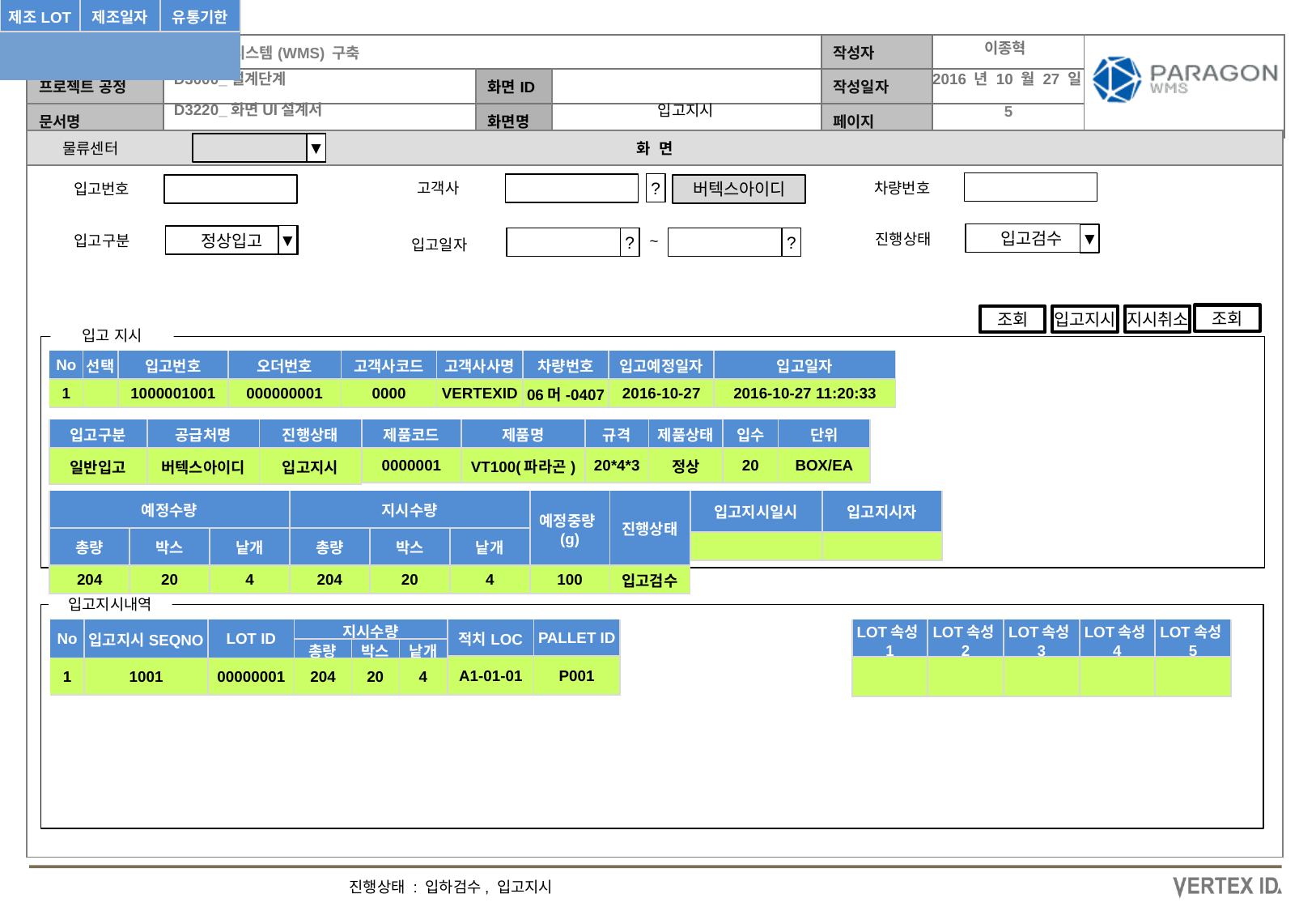

이종혁
2016 년 10 월 27 일
입고지시
물류센터

▼
고객사
차량번호

입고번호
?

버텍스아이디
진행상태
입고검수
▼
▼
~
입고구분
정상입고

?

?
입고일자
조회
입고지시
지시취소
조회
입고 지시

| No | 선택 | 입고번호 | 오더번호 | 고객사코드 | 고객사사명 | 차량번호 | 입고예정일자 | 입고일자 |
| --- | --- | --- | --- | --- | --- | --- | --- | --- |
| 1 |  | 1000001001 | 000000001 | 0000 | VERTEXID | 06머-0407 | 2016-10-27 | 2016-10-27 11:20:33 |
| 입고구분 | 공급처명 | 진행상태 |
| --- | --- | --- |
| 일반입고 | 버텍스아이디 | 입고지시 |
| 제품코드 | 제품명 | 규격 | 제품상태 | 입수 | 단위 |
| --- | --- | --- | --- | --- | --- |
| 0000001 | VT100(파라곤) | 20\*4\*3 | 정상 | 20 | BOX/EA |
| 예정수량 |  |  | 지시수량 |  |  | 예정중량(g) | 진행상태 |
| --- | --- | --- | --- | --- | --- | --- | --- |
| 총량 | 박스 | 낱개 | 총량 | 박스 | 낱개 |  |  |
| 204 | 20 | 4 | 204 | 20 | 4 | 100 | 입고검수 |
| 입고지시일시 | 입고지시자 |
| --- | --- |
|  |  |
입고지시내역

| LOT속성1 | LOT속성2 | LOT속성3 | LOT속성4 | LOT속성5 |
| --- | --- | --- | --- | --- |
|  |  |  |  |  |
| No | 입고지시SEQNO | LOT ID | 지시수량 |  |  |
| --- | --- | --- | --- | --- | --- |
|  |  |  | 총량 | 박스 | 낱개 |
| 1 | 1001 | 00000001 | 204 | 20 | 4 |
| 적치LOC | PALLET ID |
| --- | --- |
| A1-01-01 | P001 |
| 제조LOT | 제조일자 | 유통기한 |
| --- | --- | --- |
|  |  |  |
| 0000001 |  |  |
진행상태 : 입하검수, 입고지시